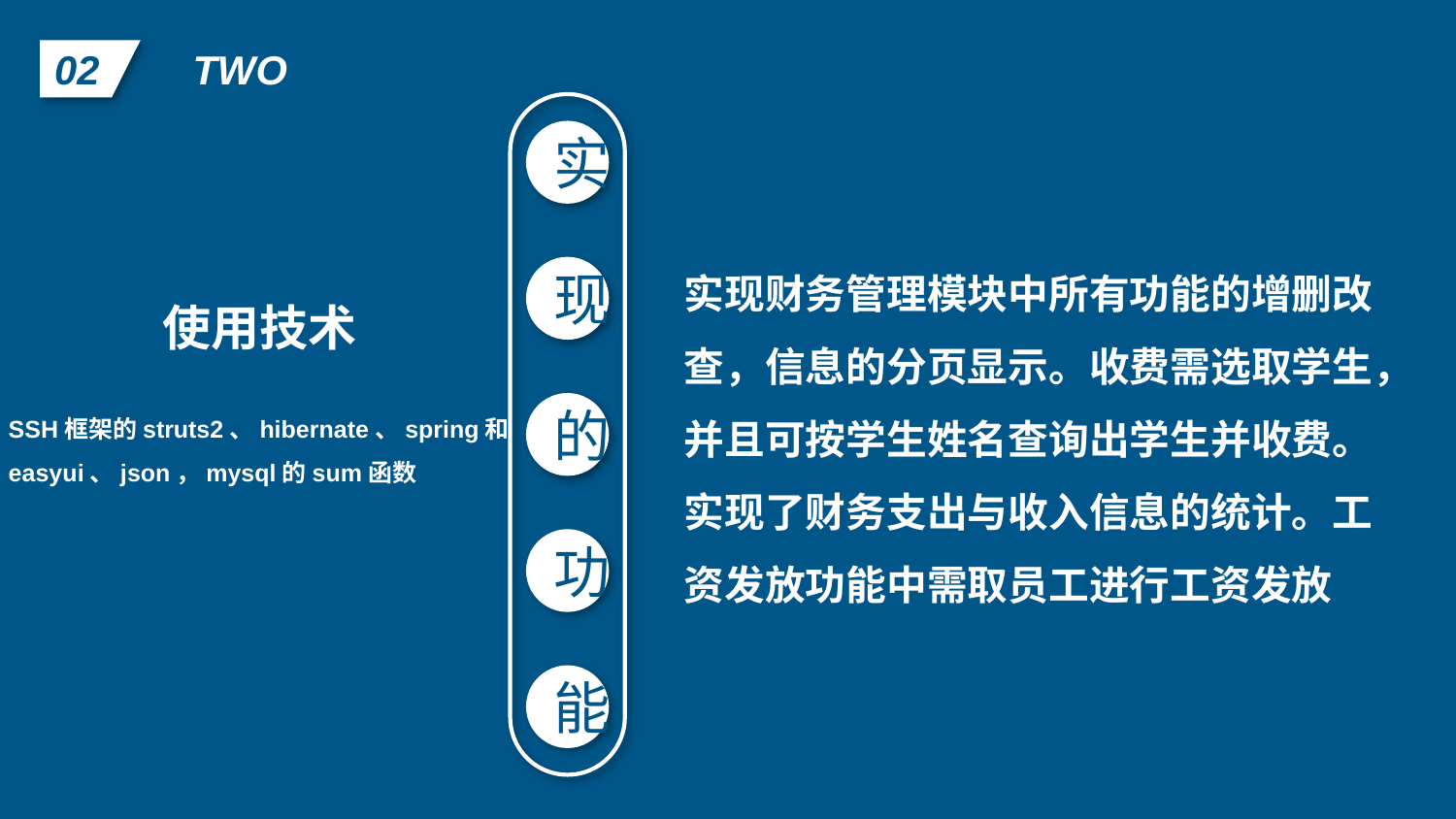

TWO
02
实
实现财务管理模块中所有功能的增删改查，信息的分页显示。收费需选取学生，并且可按学生姓名查询出学生并收费。实现了财务支出与收入信息的统计。工资发放功能中需取员工进行工资发放

现
使用技术

SSH框架的struts2、hibernate、spring和easyui、json，mysql的sum函数
的
功
能